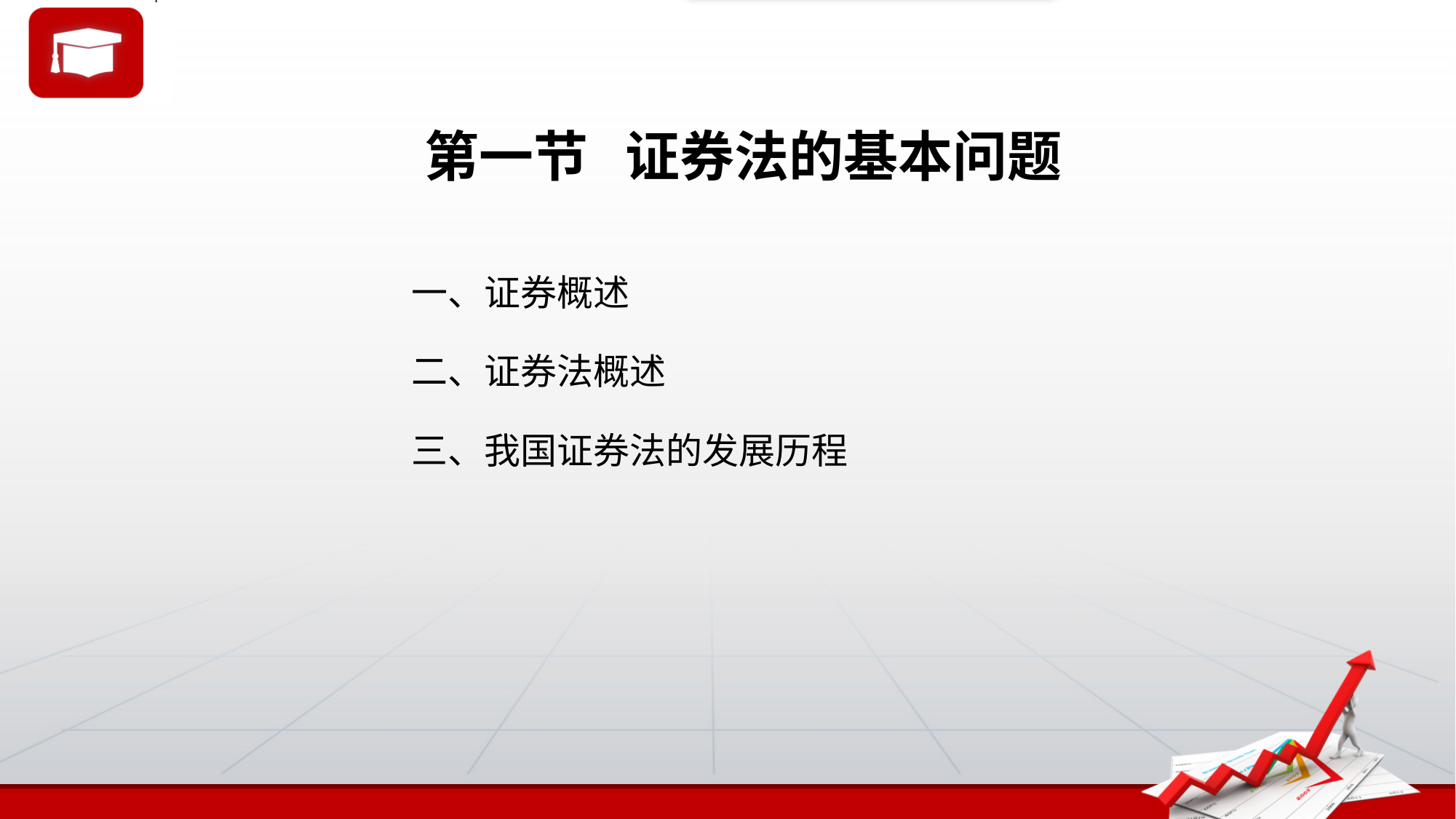

# 第一节   证券法的基本问题
一、证券概述
二、证券法概述
三、我国证券法的发展历程